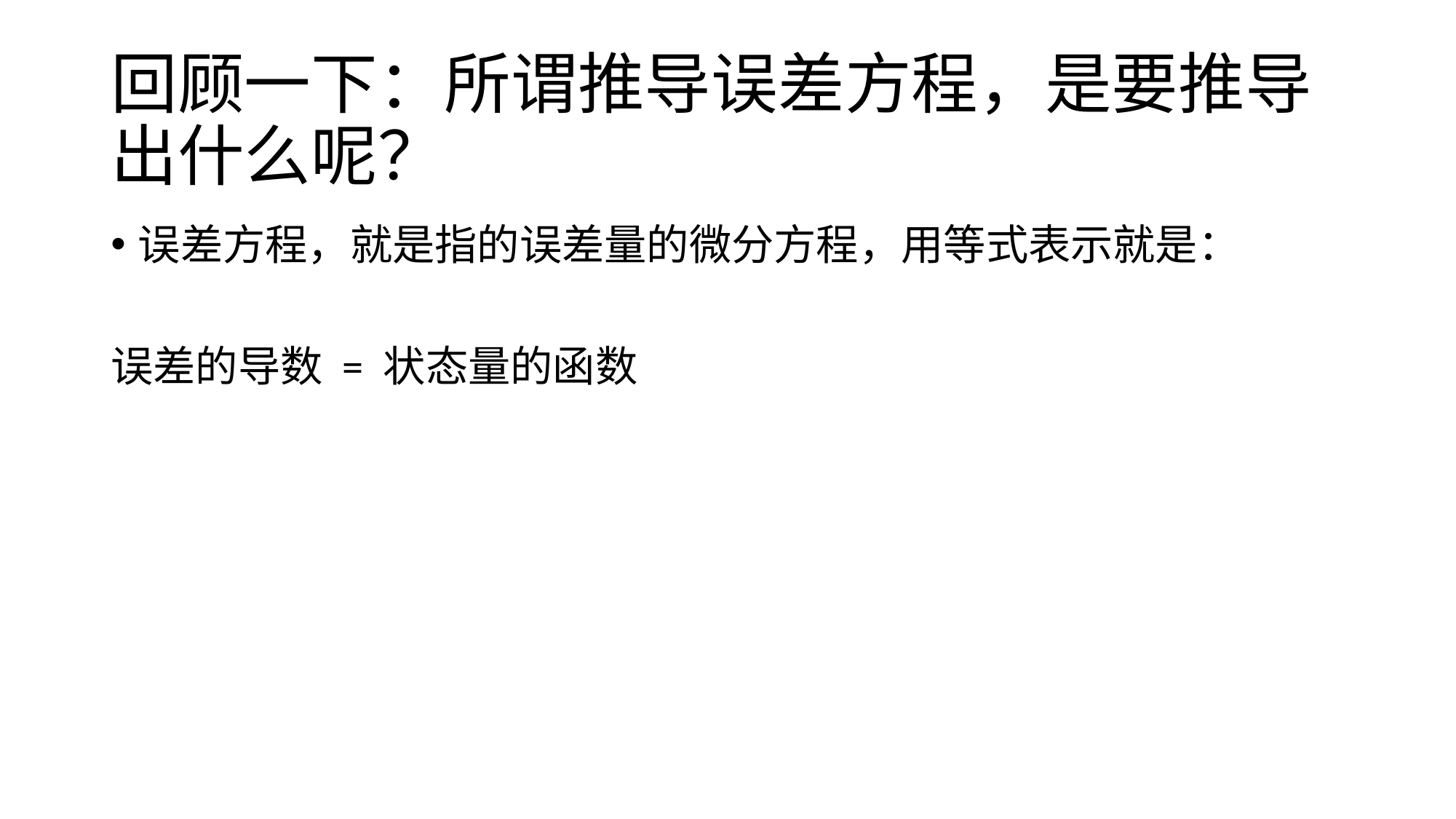

# 回顾一下：所谓推导误差方程，是要推导出什么呢？
误差方程，就是指的误差量的微分方程，用等式表示就是：

误差的导数 = 状态量的函数